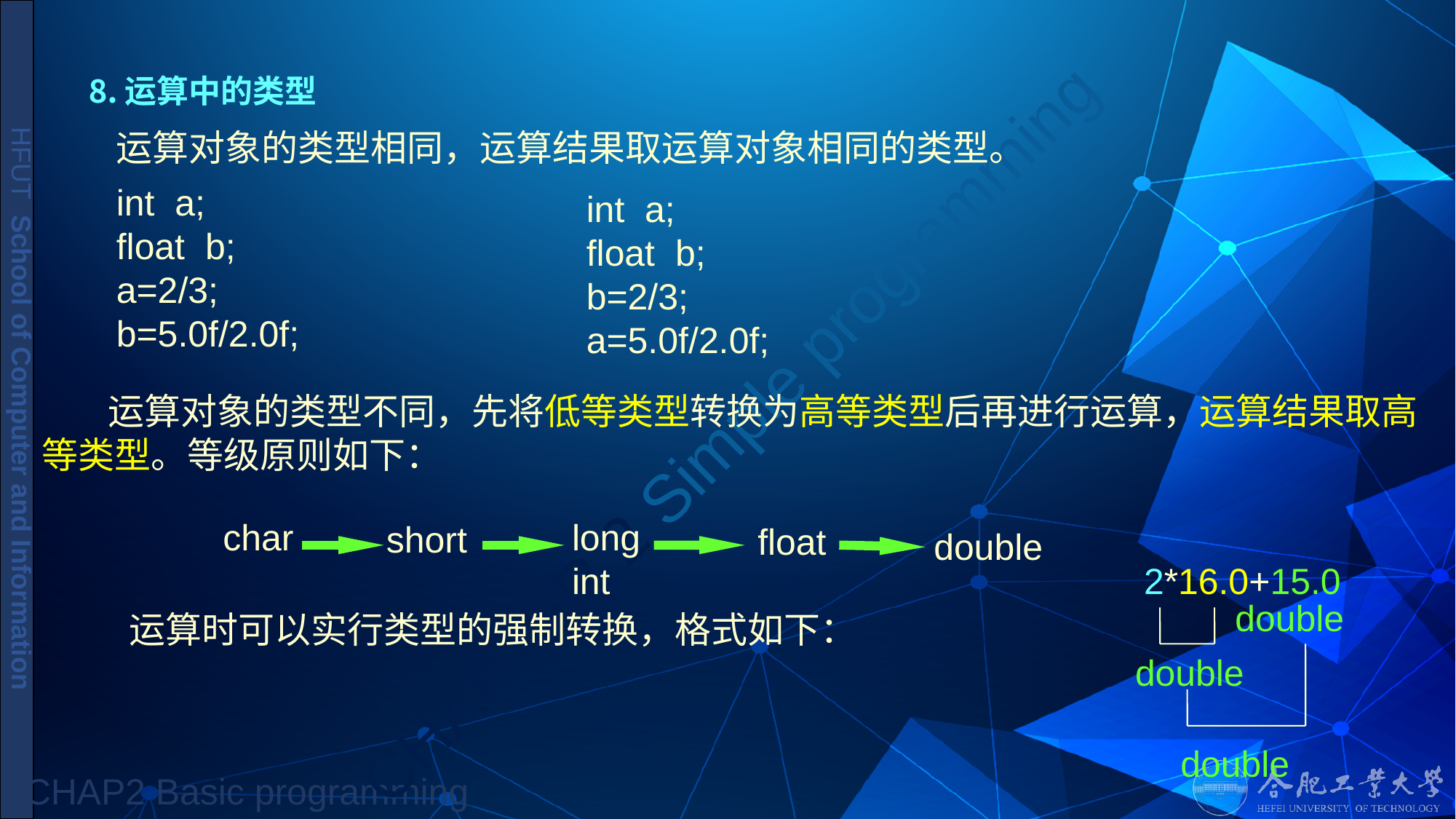

# ⒏运算中的类型
运算对象的类型相同，运算结果取运算对象相同的类型。
int  a;
float  b;
a=2/3;
b=5.0f/2.0f;
int  a;
float  b;
b=2/3;
a=5.0f/2.0f;
       运算对象的类型不同，先将低等类型转换为高等类型后再进行运算，运算结果取高等类型。等级原则如下：

char
long
int
short
float
double

2*16.0+15.0
double
运算时可以实行类型的强制转换，格式如下：

double

double